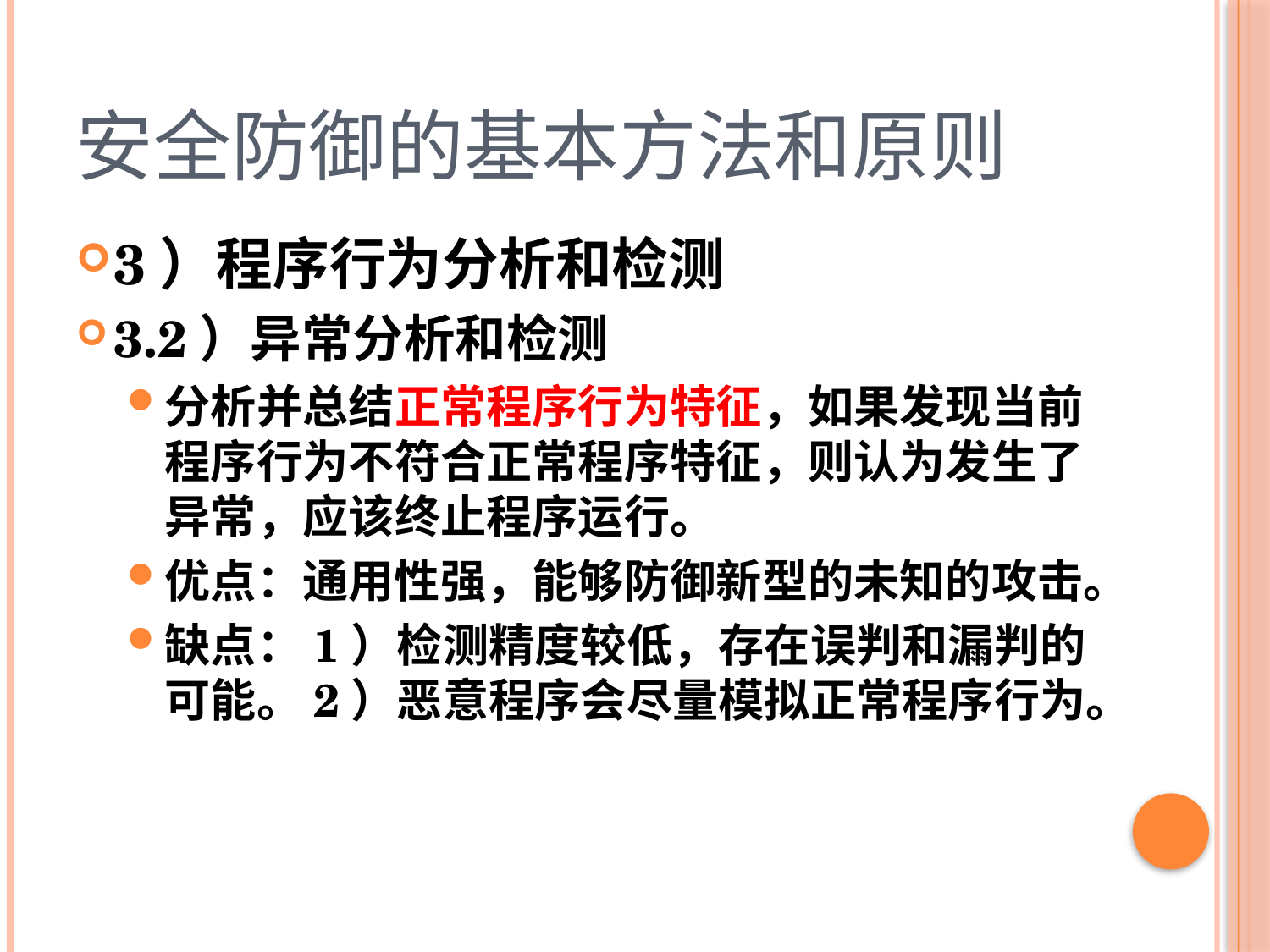

# 安全防御的基本方法和原则
3）程序行为分析和检测
3.2）异常分析和检测
分析并总结正常程序行为特征，如果发现当前程序行为不符合正常程序特征，则认为发生了异常，应该终止程序运行。
优点：通用性强，能够防御新型的未知的攻击。
缺点：1）检测精度较低，存在误判和漏判的可能。2）恶意程序会尽量模拟正常程序行为。